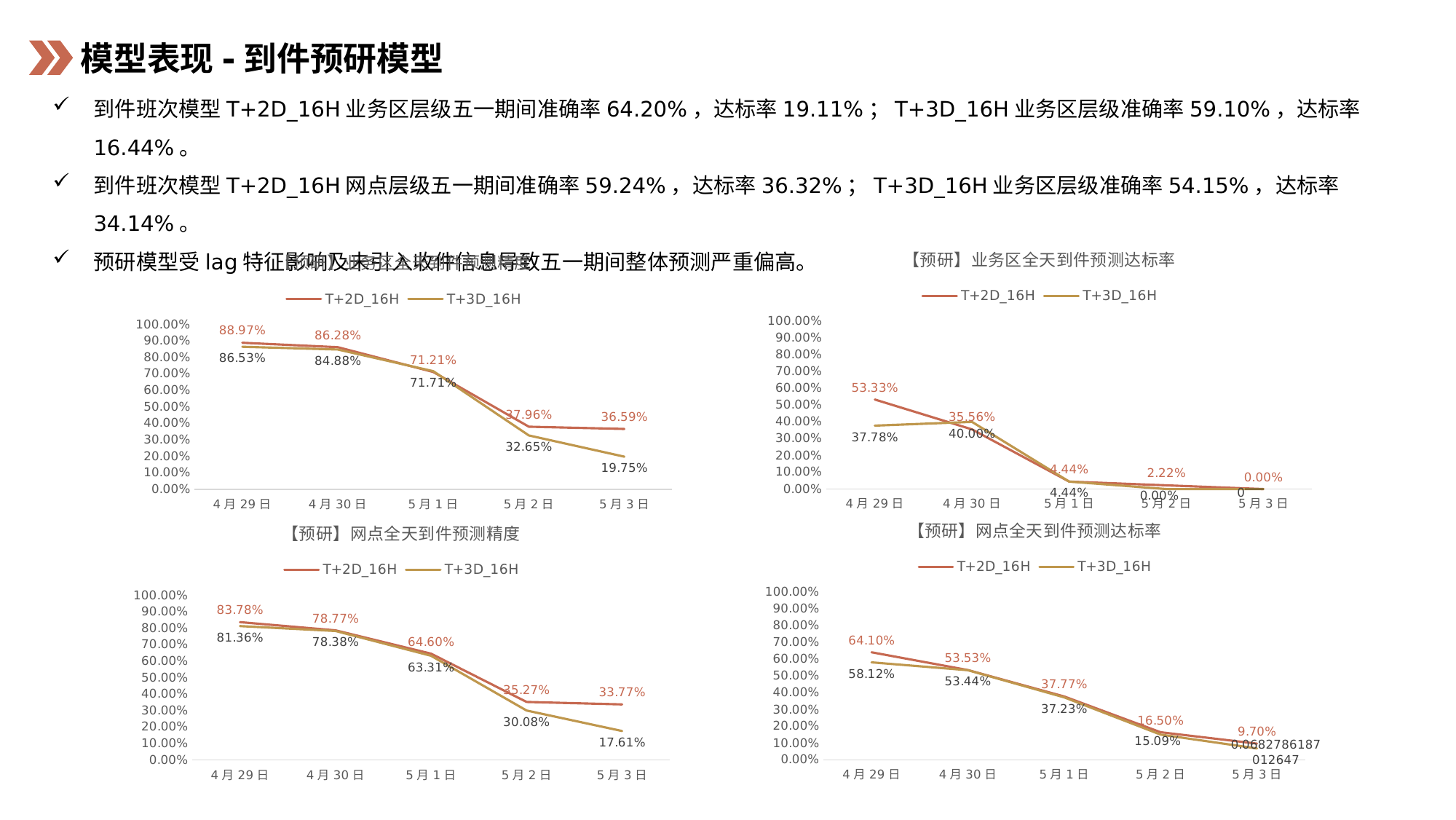

模型表现-到件预研模型

到件班次模型T+2D_16H业务区层级五一期间准确率64.20%，达标率19.11%；T+3D_16H业务区层级准确率59.10%，达标率16.44%。
到件班次模型T+2D_16H网点层级五一期间准确率59.24%，达标率36.32%；T+3D_16H业务区层级准确率54.15%，达标率34.14%。
预研模型受lag特征影响及未引入收件信息导致五一期间整体预测严重偏高。

### Chart: 【预研】业务区全天到件预测达标率

| Category | T+2D_16H | T+3D_16H |
|---|---|---|
| 4月29日 | 0.533333333333333 | 0.377777777777778 |
| 4月30日 | 0.355555555555556 | 0.4 |
| 5月1日 | 0.0444444444444444 | 0.0444444444444444 |
| 5月2日 | 0.0222222222222222 | 0.0 |
| 5月3日 | 0.0 | 0.0 |

### Chart: 【预研】业务区全天到件预测精度

| Category | T+2D_16H | T+3D_16H |
|---|---|---|
| 4月29日 | 0.889733767651424 | 0.865337314792708 |
| 4月30日 | 0.862805955999978 | 0.848783581163267 |
| 5月1日 | 0.712067428461738 | 0.717109188387073 |
| 5月2日 | 0.379577471532124 | 0.326503654839038 |
| 5月3日 | 0.365922636228278 | 0.197508047385205 |

### Chart: 【预研】网点全天到件预测达标率

| Category | T+2D_16H | T+3D_16H |
|---|---|---|
| 4月29日 | 0.641045803027325 | 0.581220103531879 |
| 4月30日 | 0.535286023196383 | 0.534368652119782 |
| 5月1日 | 0.377694777537514 | 0.372321604088854 |
| 5月2日 | 0.164995740777144 | 0.15090754210078 |
| 5月3日 | 0.0969792280977655 | 0.0682786187012647 |

### Chart: 【预研】网点全天到件预测精度

| Category | T+2D_16H | T+3D_16H |
|---|---|---|
| 4月29日 | 0.837814544213063 | 0.813636390243655 |
| 4月30日 | 0.787701714036314 | 0.783808153207519 |
| 5月1日 | 0.645991577578092 | 0.633089820702333 |
| 5月2日 | 0.352704772459461 | 0.300788310052376 |
| 5月3日 | 0.337716231033809 | 0.176142043280005 |